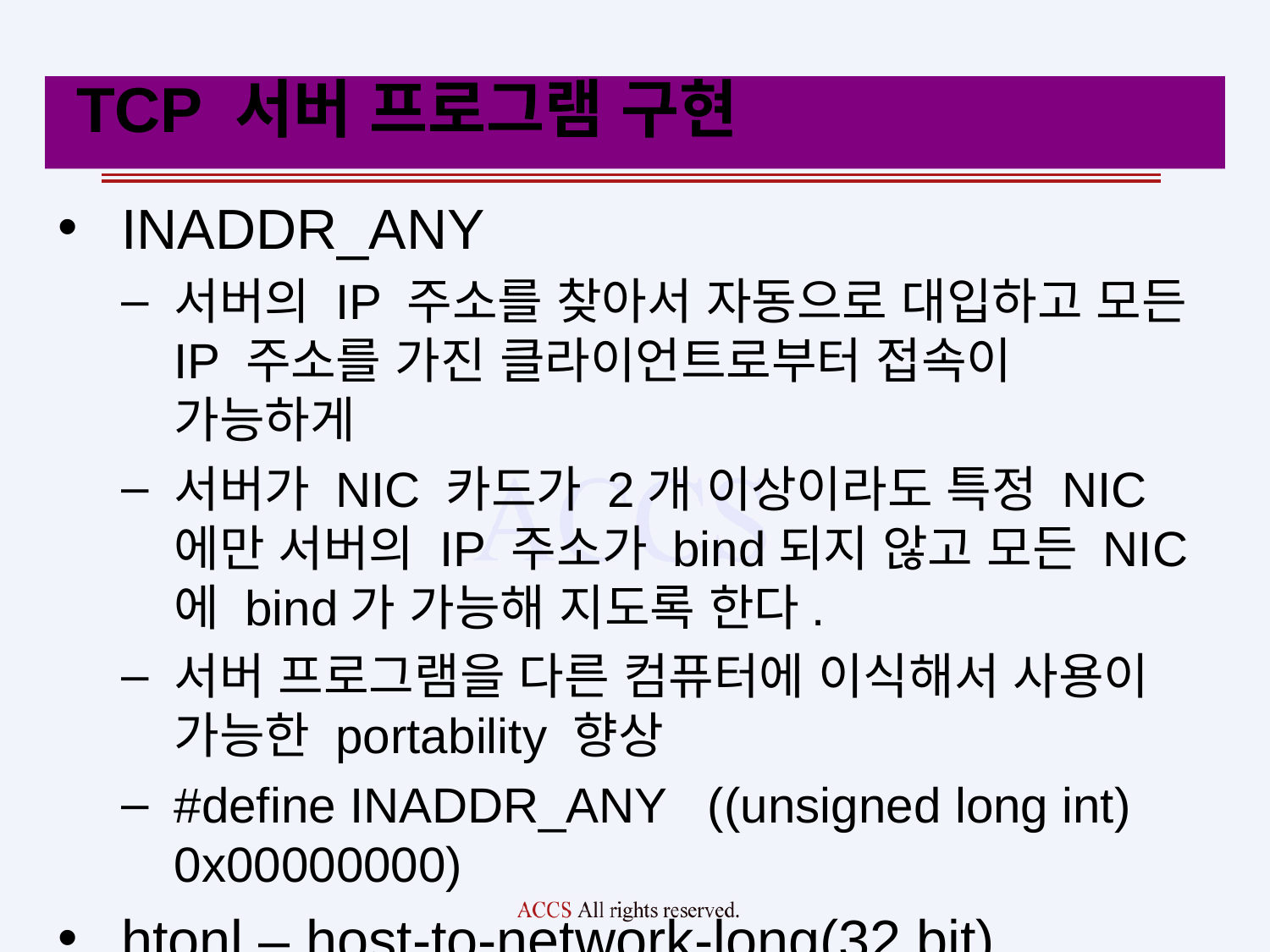

# TCP 서버 프로그램 구현

INADDR_ANY
서버의 IP 주소를 찾아서 자동으로 대입하고 모든 IP 주소를 가진 클라이언트로부터 접속이 가능하게
서버가 NIC 카드가 2개 이상이라도 특정 NIC에만 서버의 IP 주소가 bind되지 않고 모든 NIC에 bind가 가능해 지도록 한다.
서버 프로그램을 다른 컴퓨터에 이식해서 사용이 가능한 portability 향상
#define INADDR_ANY   ((unsigned long int) 0x00000000)
htonl – host-to-network-long(32 bit)
32 bit의 호스트 오더형 숫자를 32bit의 네트워크바이트오더로 변환
include <netinet/in.h>
uint32_t htonl(uint32_t hostlong)
htons : hton-short (16bit)
Bind – 소켓이 전화기라면 전화번호를 부여 받는 행위가 bind 이다.
생성된 소켓에 로컬 주소를 할당, 성공하면 0, 실패 면 -1 리턴
include <sys/types.h>, <sys/socket.h>
int bind(int sockfd, struct sockaddr *my_addr, socklen_t addrlen)